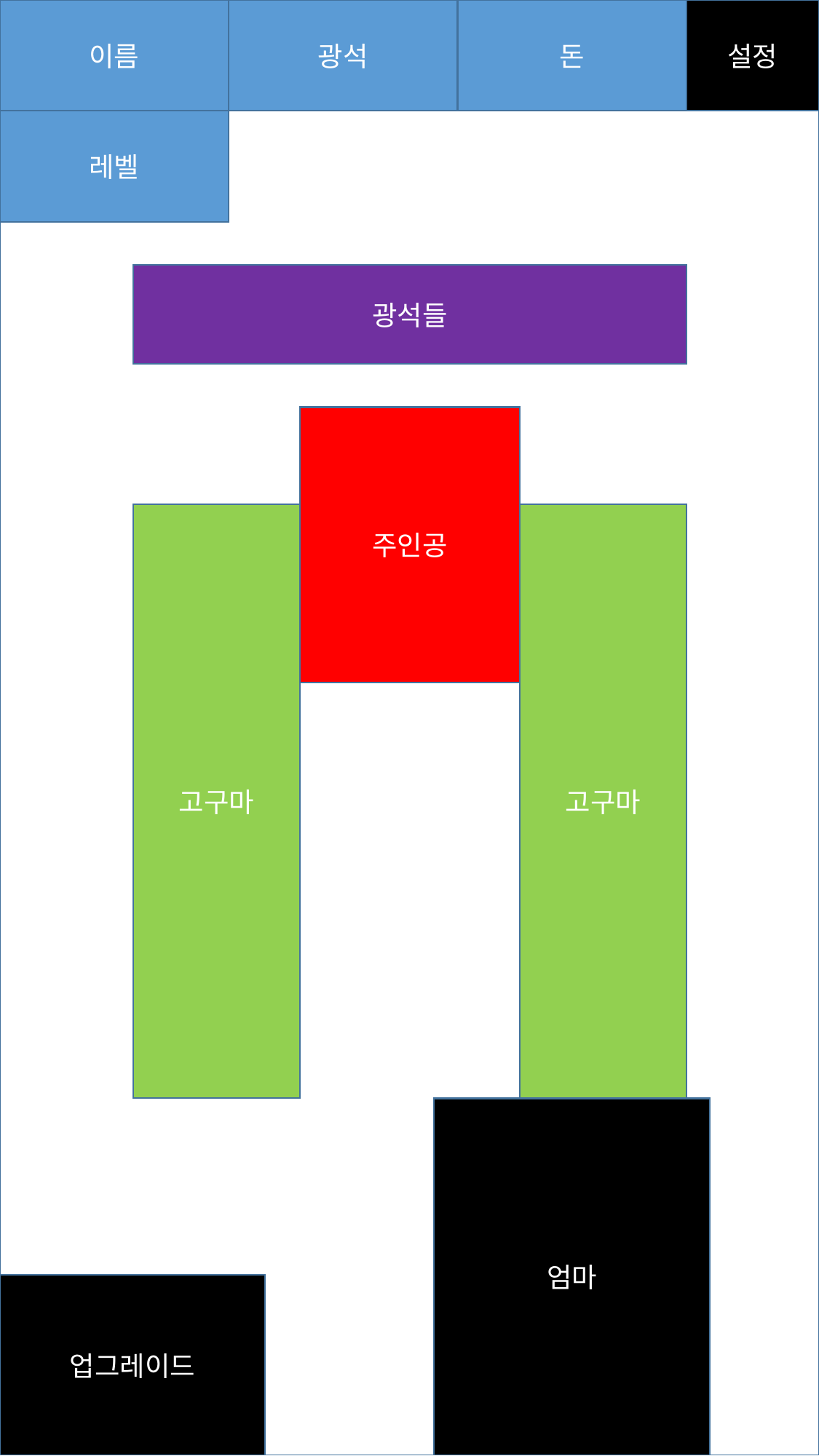

이름
광석
돈
설정
레벨
광석들
주인공
고구마
고구마
엄마
업그레이드